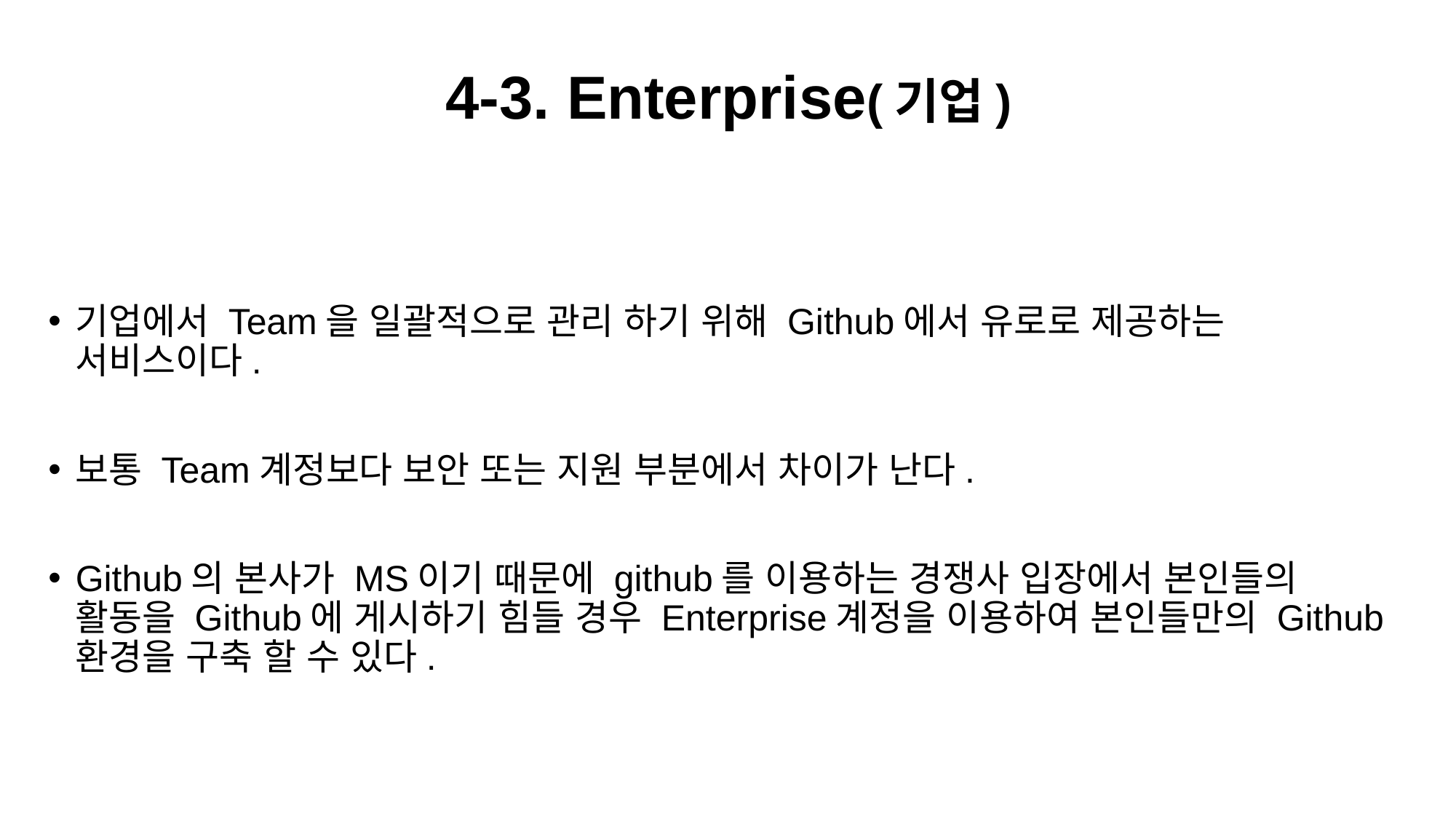

4-3. Enterprise(기업)
기업에서 Team을 일괄적으로 관리 하기 위해 Github에서 유로로 제공하는       서비스이다.

보통 Team계정보다 보안 또는 지원 부분에서 차이가 난다.

Github의 본사가 MS이기 때문에 github를 이용하는 경쟁사 입장에서 본인들의 활동을 Github에 게시하기 힘들 경우 Enterprise계정을 이용하여 본인들만의 Github 환경을 구축 할 수 있다.